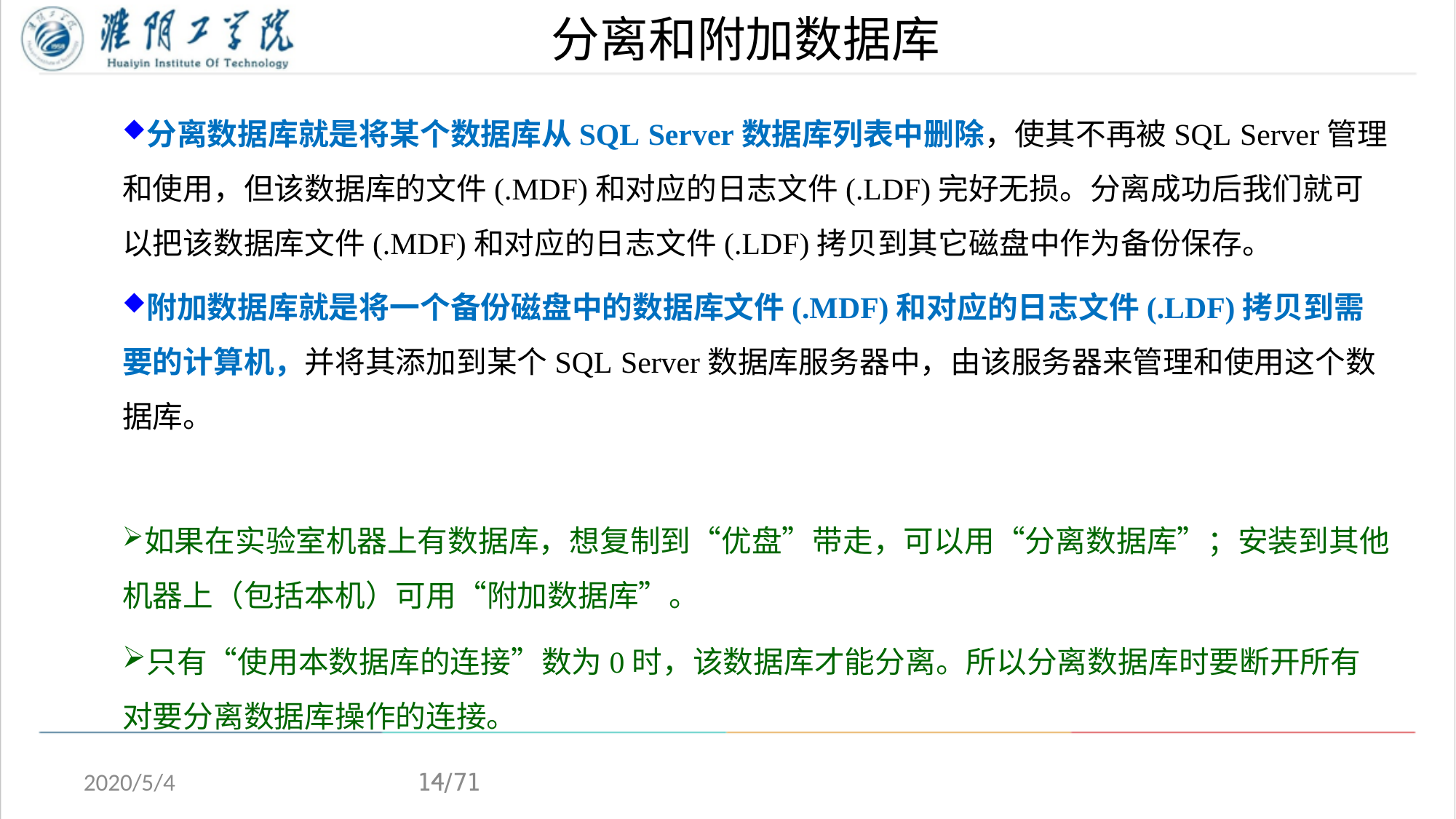

# 分离和附加数据库
分离数据库就是将某个数据库从SQL Server数据库列表中删除，使其不再被SQL Server管理和使用，但该数据库的文件(.MDF)和对应的日志文件(.LDF)完好无损。分离成功后我们就可以把该数据库文件(.MDF)和对应的日志文件(.LDF)拷贝到其它磁盘中作为备份保存。
附加数据库就是将一个备份磁盘中的数据库文件(.MDF)和对应的日志文件(.LDF)拷贝到需要的计算机，并将其添加到某个SQL Server数据库服务器中，由该服务器来管理和使用这个数据库。

如果在实验室机器上有数据库，想复制到“优盘”带走，可以用“分离数据库”；安装到其他机器上（包括本机）可用“附加数据库”。
只有“使用本数据库的连接”数为0时，该数据库才能分离。所以分离数据库时要断开所有对要分离数据库操作的连接。
14/71
2020/5/4